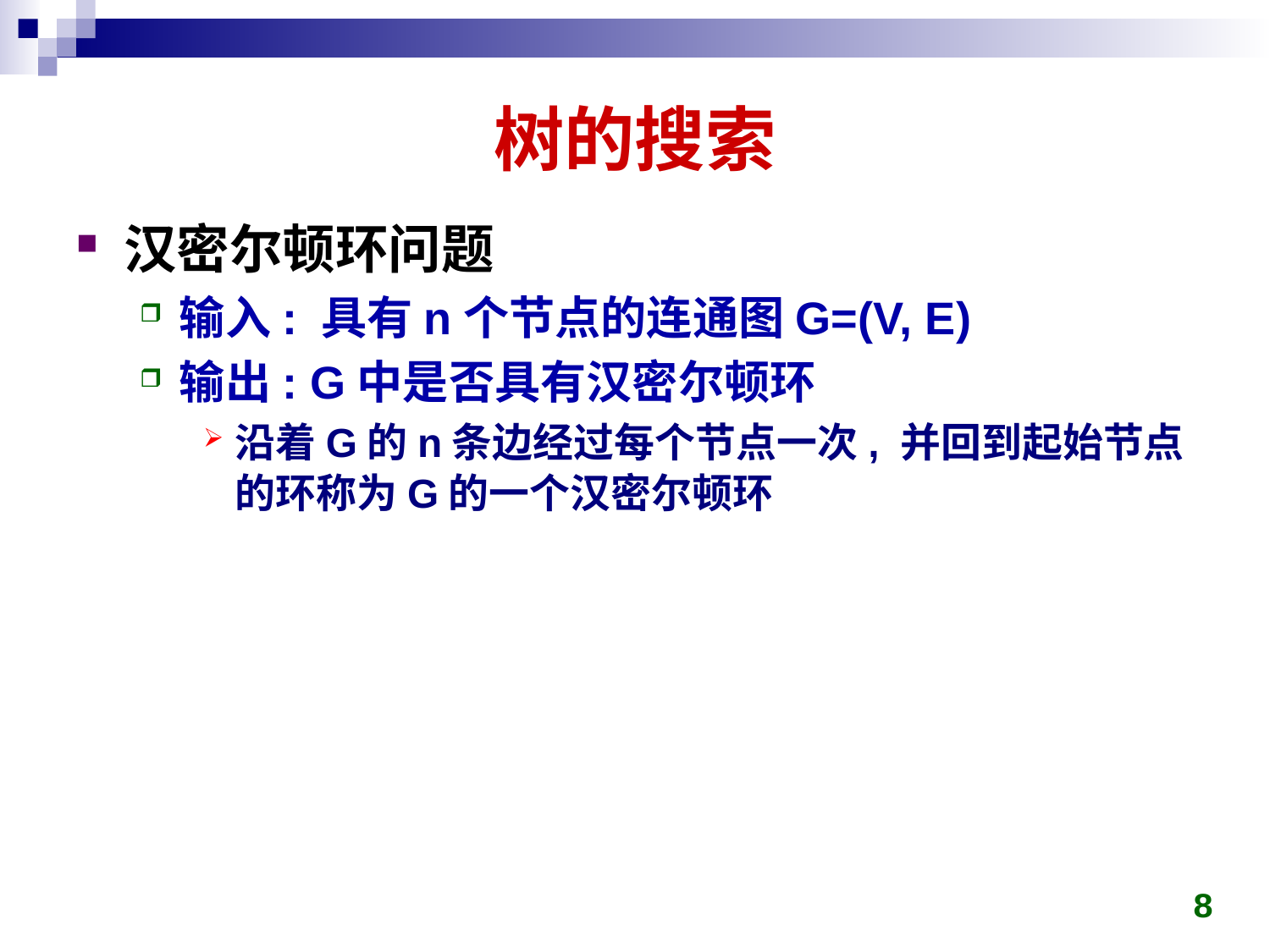

# 树的搜索
汉密尔顿环问题
输入: 具有n个节点的连通图G=(V, E)
输出: G中是否具有汉密尔顿环
沿着G的n条边经过每个节点一次, 并回到起始节点的环称为G的一个汉密尔顿环
8